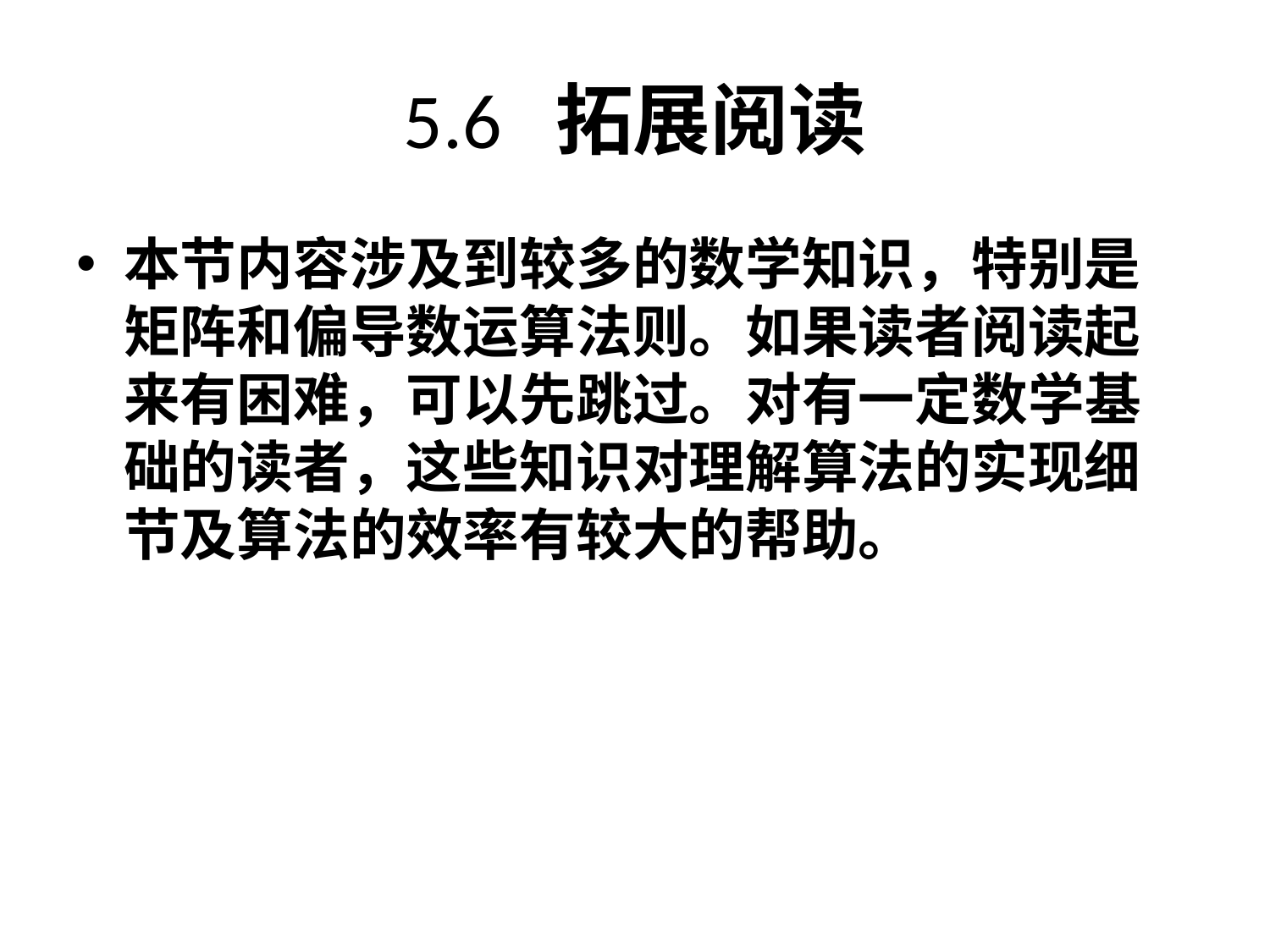

# 5.6  拓展阅读
本节内容涉及到较多的数学知识，特别是矩阵和偏导数运算法则。如果读者阅读起来有困难，可以先跳过。对有一定数学基础的读者，这些知识对理解算法的实现细节及算法的效率有较大的帮助。